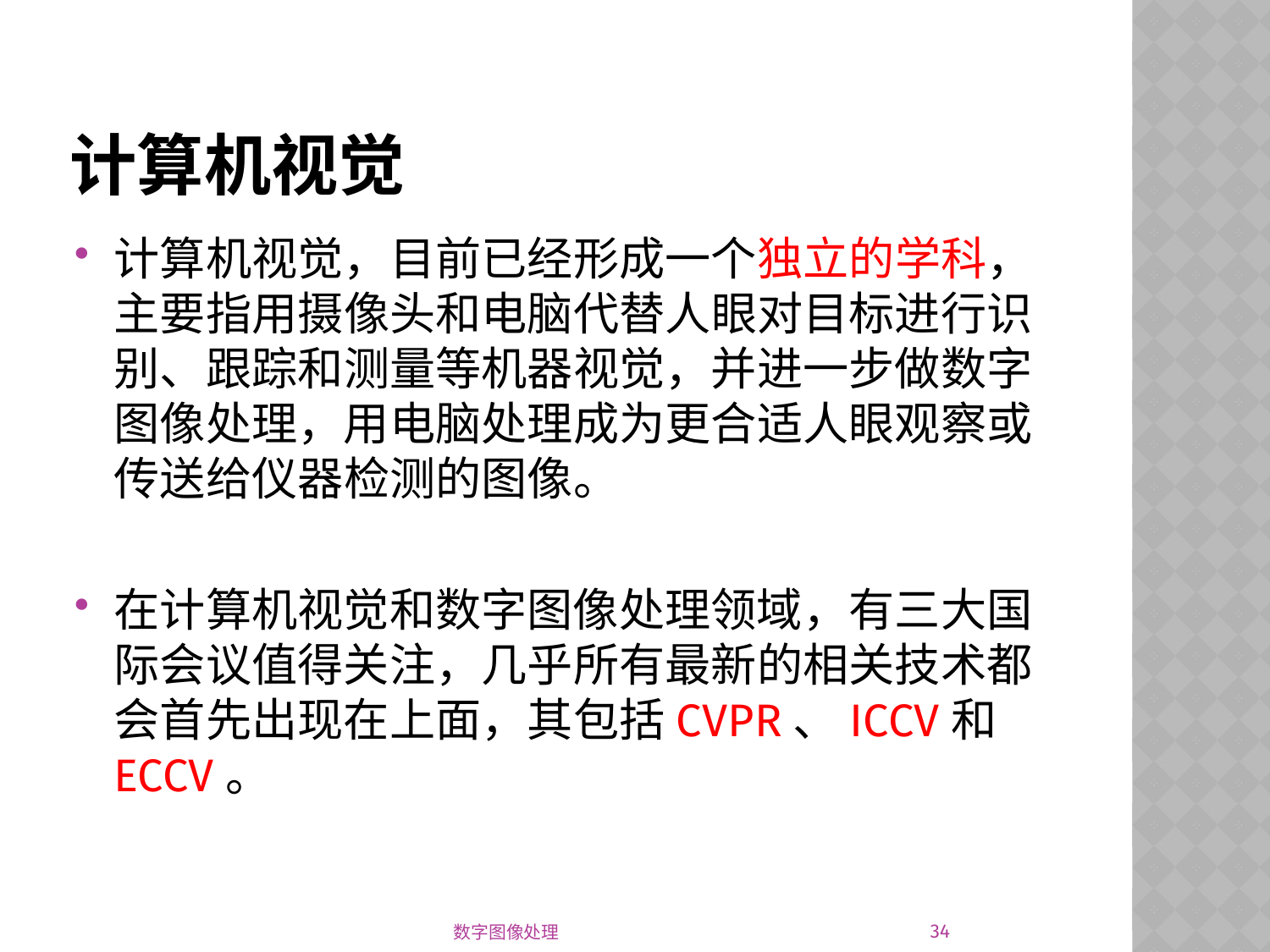

# 计算机视觉
计算机视觉，目前已经形成一个独立的学科，主要指用摄像头和电脑代替人眼对目标进行识别、跟踪和测量等机器视觉，并进一步做数字图像处理，用电脑处理成为更合适人眼观察或传送给仪器检测的图像。

在计算机视觉和数字图像处理领域，有三大国际会议值得关注，几乎所有最新的相关技术都会首先出现在上面，其包括CVPR、ICCV和ECCV。
34
数字图像处理